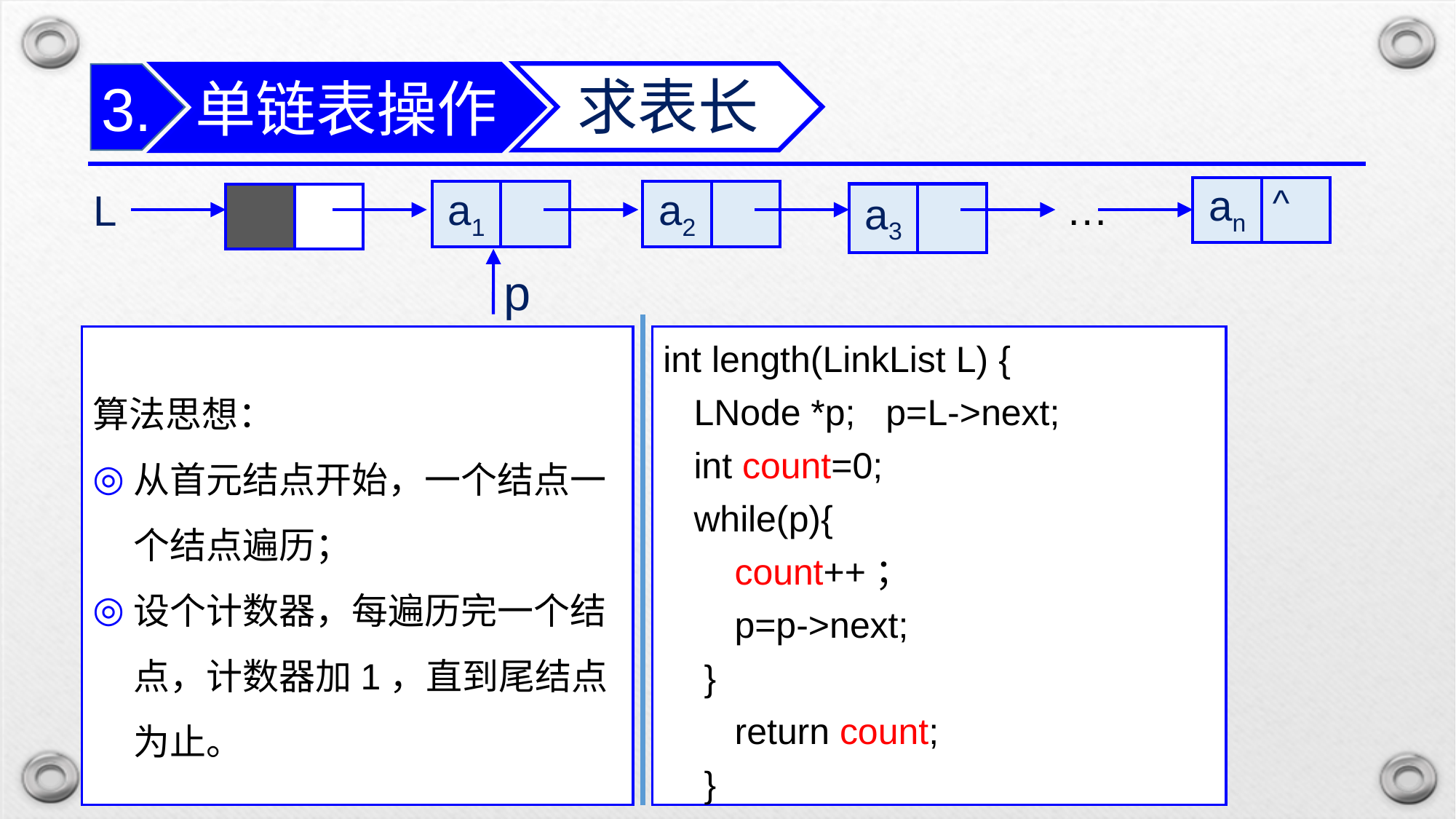

单链表操作

求表长
3.
| an | ^ |
| --- | --- |
…
L
| a1 |  |
| --- | --- |
| a2 |  |
| --- | --- |
| a3 |  |
| --- | --- |
|  |  |
| --- | --- |

p
算法思想：
从首元结点开始，一个结点一个结点遍历；
设个计数器，每遍历完一个结点，计数器加1，直到尾结点为止。
int length(LinkList L) {
   LNode *p;   p=L->next;
   int count=0;
   while(p){
       count++；
       p=p->next;
    }
       return count;
    }